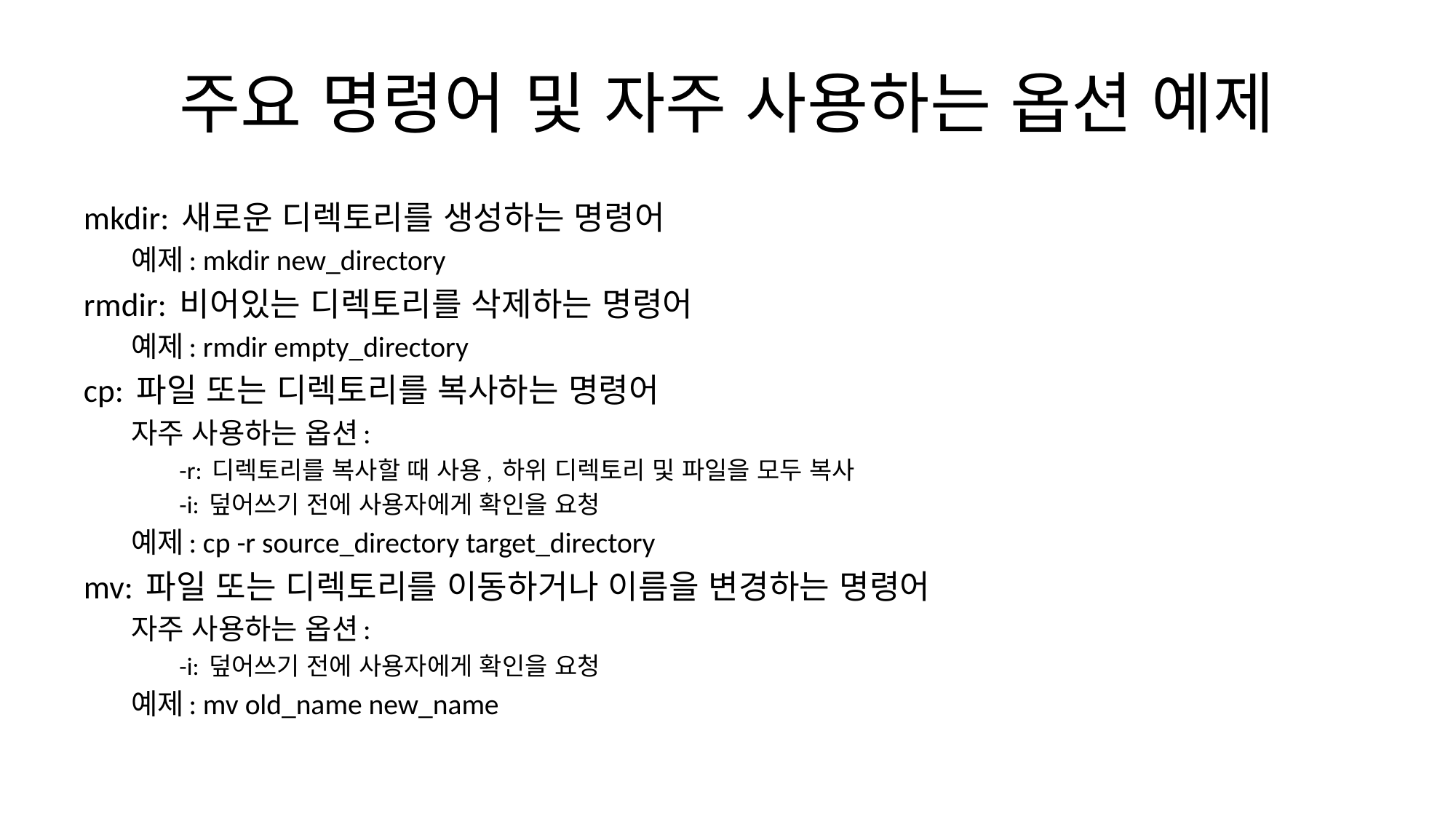

# 주요 명령어 및 자주 사용하는 옵션 예제
mkdir: 새로운 디렉토리를 생성하는 명령어
예제: mkdir new_directory
rmdir: 비어있는 디렉토리를 삭제하는 명령어
예제: rmdir empty_directory
cp: 파일 또는 디렉토리를 복사하는 명령어
자주 사용하는 옵션:
-r: 디렉토리를 복사할 때 사용, 하위 디렉토리 및 파일을 모두 복사
-i: 덮어쓰기 전에 사용자에게 확인을 요청
예제: cp -r source_directory target_directory
mv: 파일 또는 디렉토리를 이동하거나 이름을 변경하는 명령어
자주 사용하는 옵션:
-i: 덮어쓰기 전에 사용자에게 확인을 요청
예제: mv old_name new_name